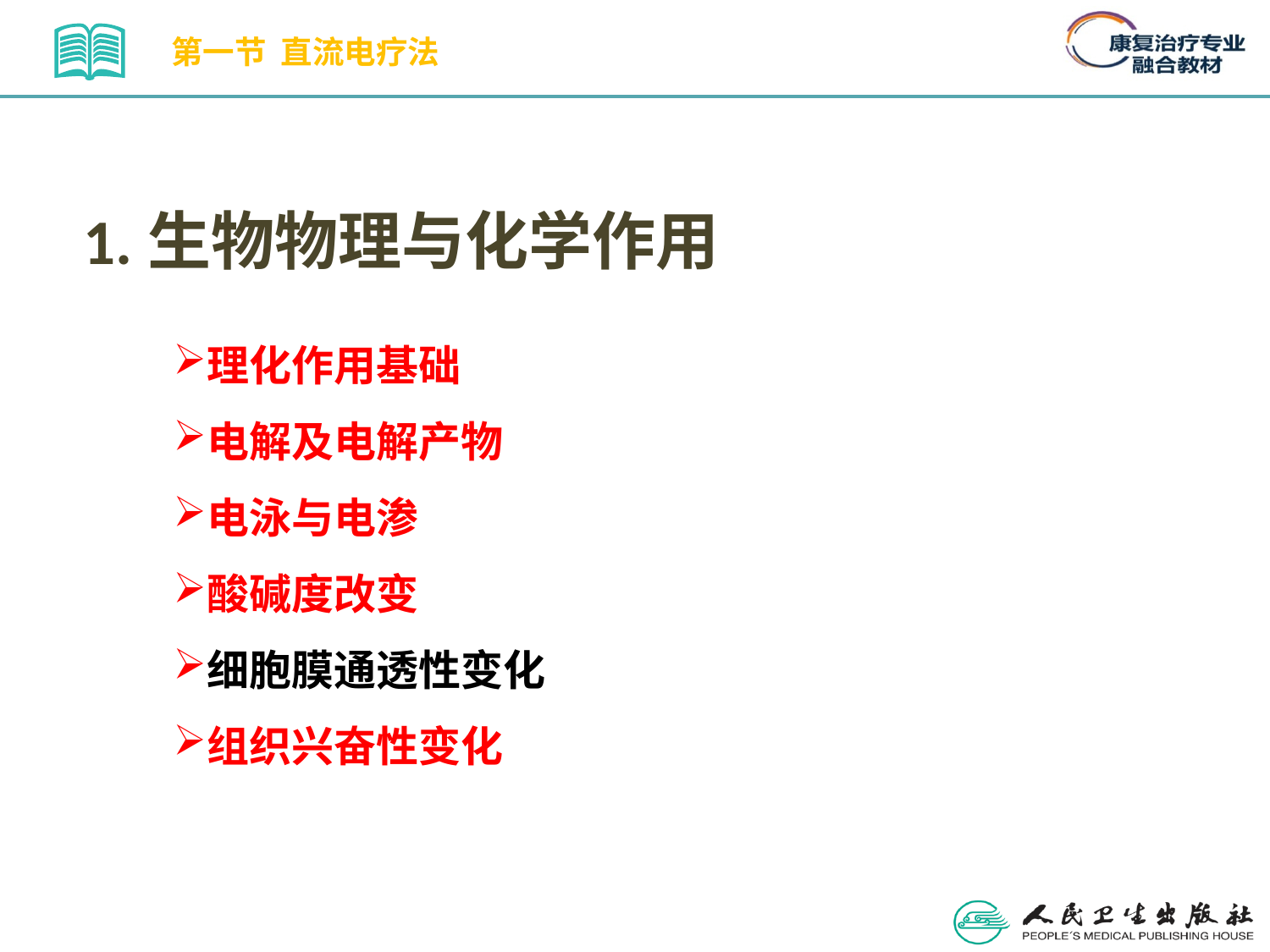

第一节  直流电疗法
1.生物物理与化学作用
理化作用基础
电解及电解产物
电泳与电渗
酸碱度改变
细胞膜通透性变化
组织兴奋性变化